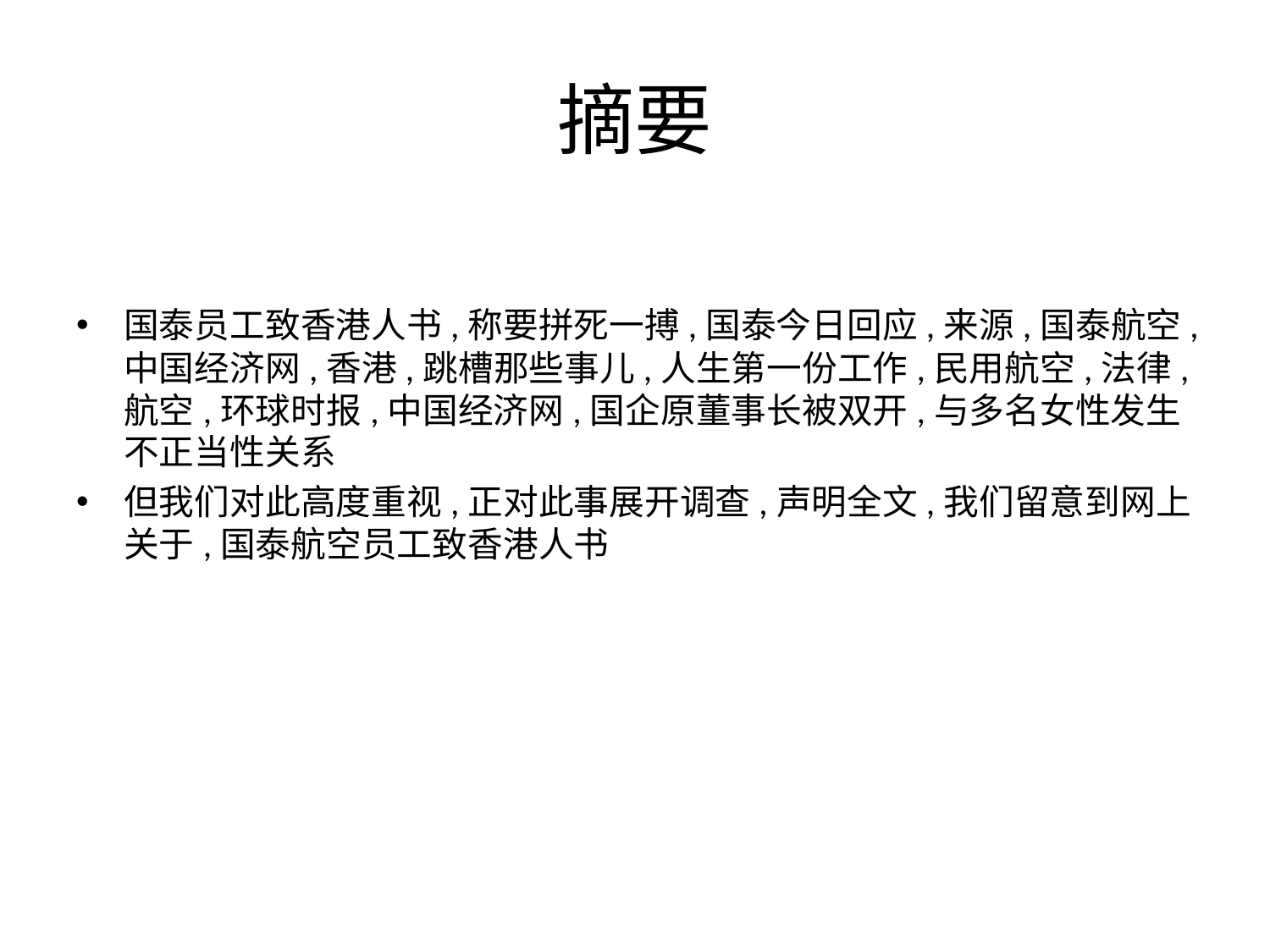

# 摘要

国泰员工致香港人书,称要拼死一搏,国泰今日回应,来源,国泰航空,中国经济网,香港,跳槽那些事儿,人生第一份工作,民用航空,法律,航空,环球时报,中国经济网,国企原董事长被双开,与多名女性发生不正当性关系
但我们对此高度重视,正对此事展开调查,声明全文,我们留意到网上关于,国泰航空员工致香港人书